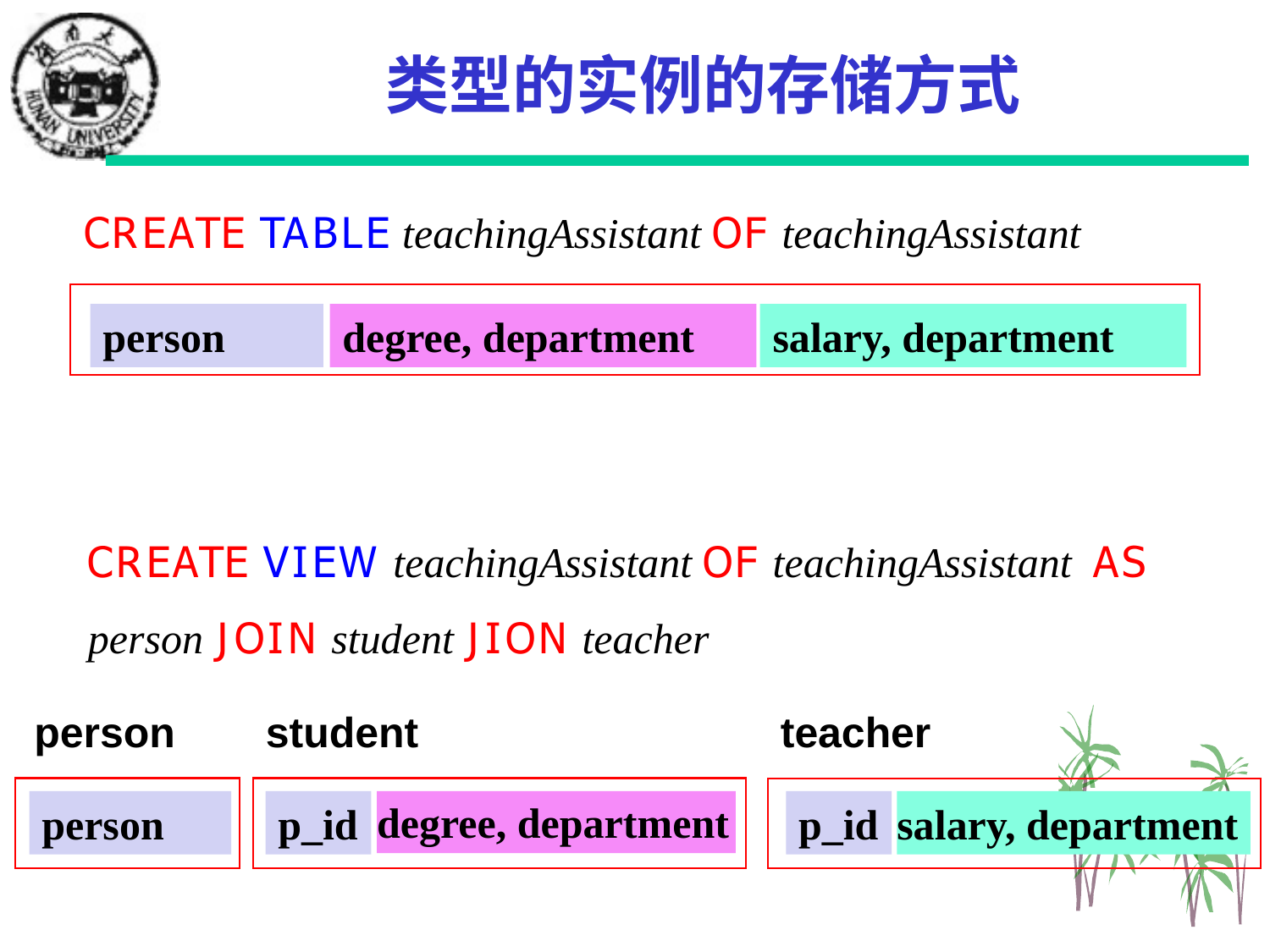

# 类型的实例的存储方式
CREATE TABLE teachingAssistant OF teachingAssistant

person
degree, department
salary, department
CREATE VIEW teachingAssistant OF teachingAssistant  AS
person JOIN student JION teacher

person
student
teacher

person
p_id
degree, department
p_id
salary, department